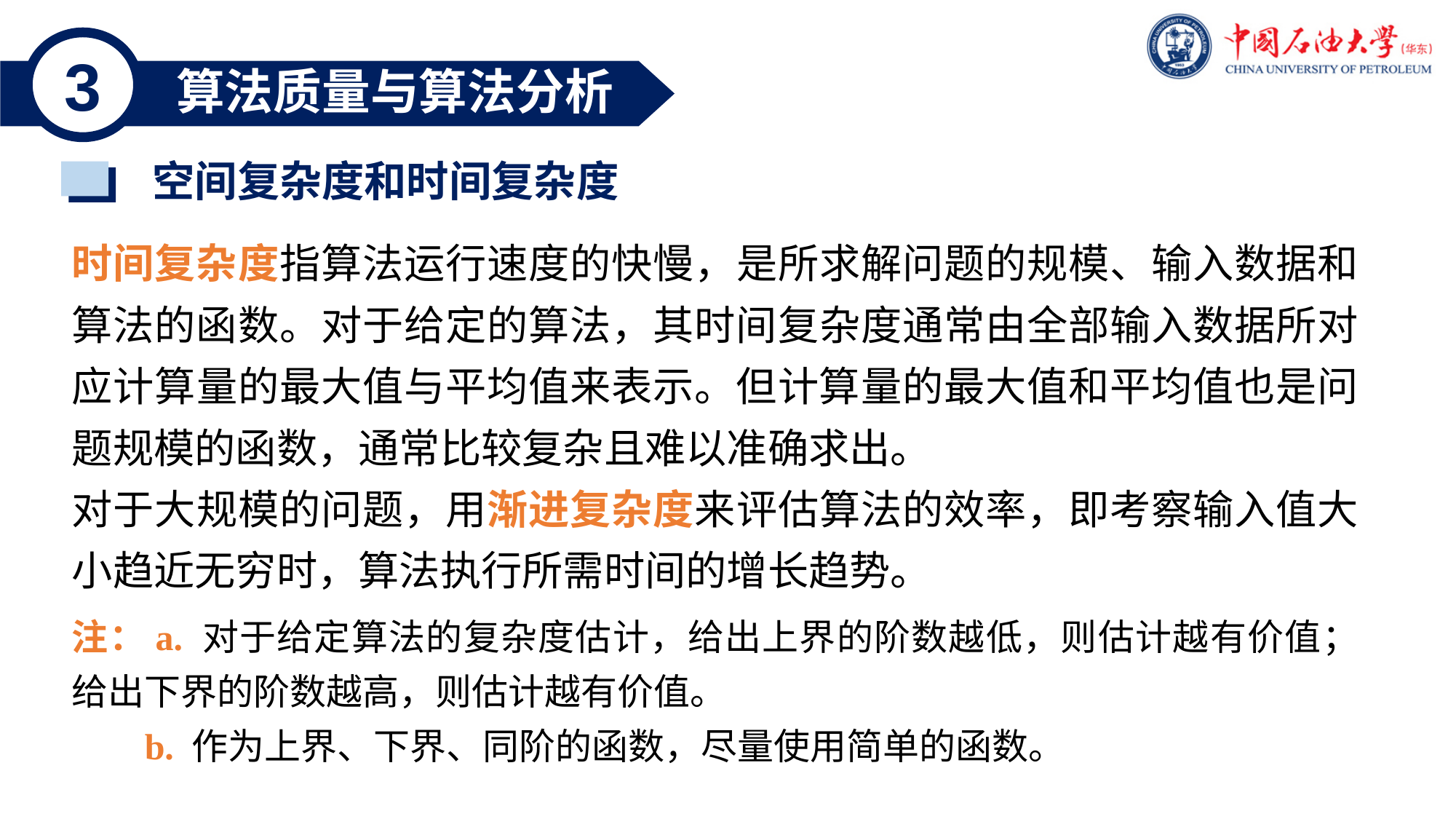

3
算法质量与算法分析
空间复杂度和时间复杂度

时间复杂度指算法运行速度的快慢，是所求解问题的规模、输入数据和算法的函数。对于给定的算法，其时间复杂度通常由全部输入数据所对应计算量的最大值与平均值来表示。但计算量的最大值和平均值也是问题规模的函数，通常比较复杂且难以准确求出。
对于大规模的问题，用渐进复杂度来评估算法的效率，即考察输入值大小趋近无穷时，算法执行所需时间的增长趋势。
注：a. 对于给定算法的复杂度估计，给出上界的阶数越低，则估计越有价值；给出下界的阶数越高，则估计越有价值。
        b. 作为上界、下界、同阶的函数，尽量使用简单的函数。